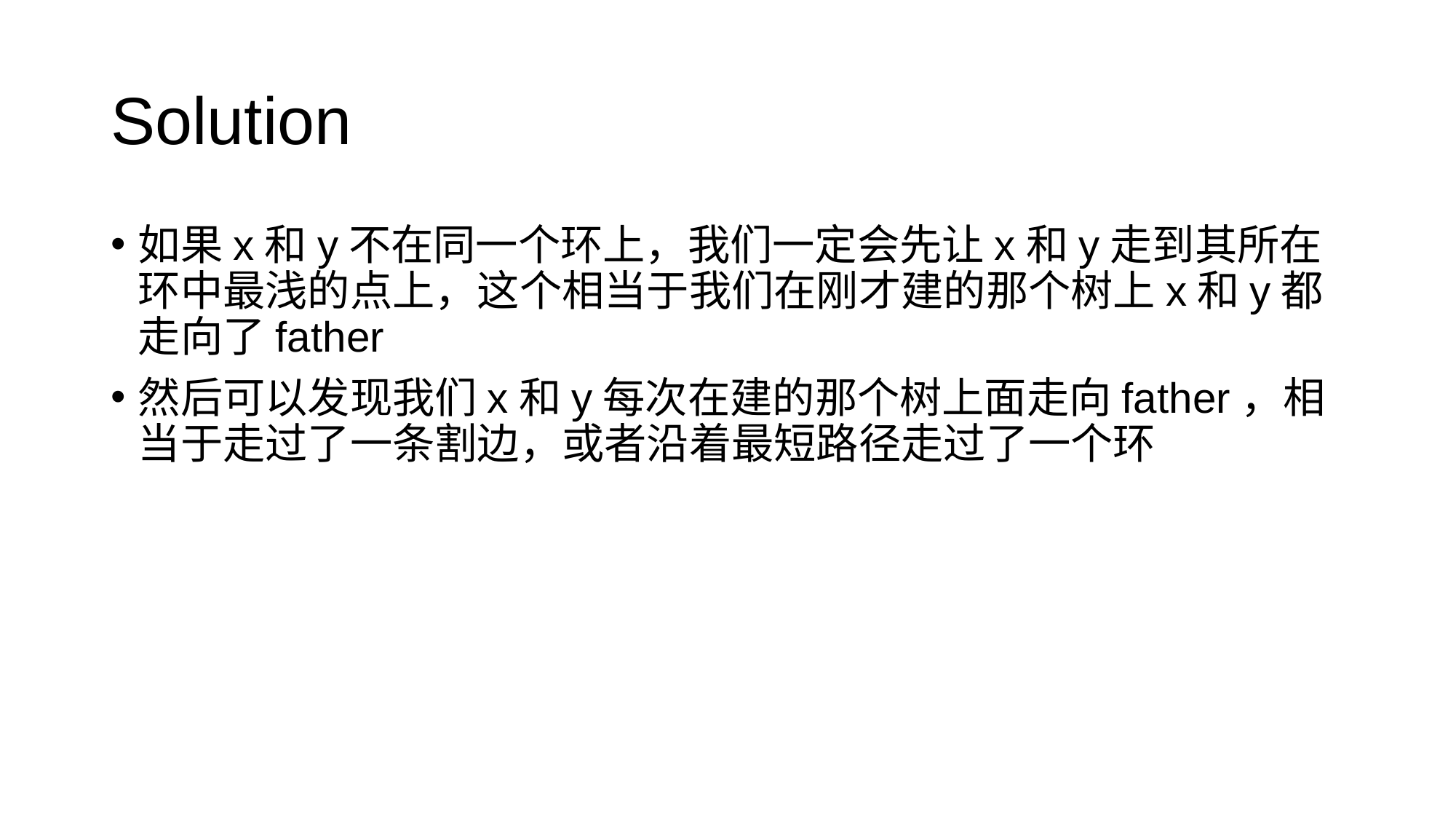

# Solution
如果x和y不在同一个环上，我们一定会先让x和y走到其所在环中最浅的点上，这个相当于我们在刚才建的那个树上x和y都走向了father
然后可以发现我们x和y每次在建的那个树上面走向father，相当于走过了一条割边，或者沿着最短路径走过了一个环